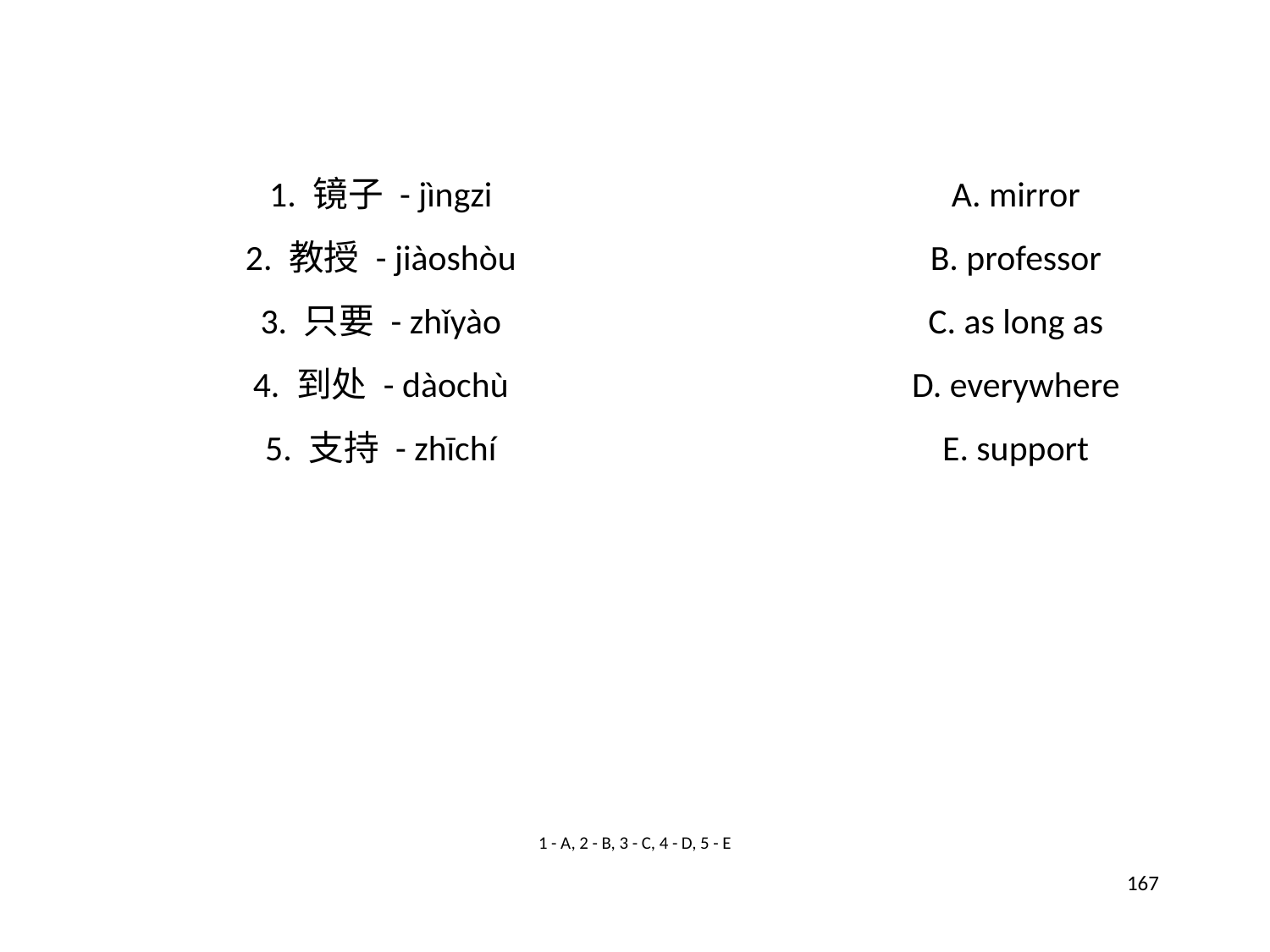

1. 镜子 - jìngzi

A. mirror

2. 教授 - jiàoshòu

B. professor

3. 只要 - zhǐyào

C. as long as

4. 到处 - dàochù

D. everywhere

5. 支持 - zhīchí

E. support
1 - A, 2 - B, 3 - C, 4 - D, 5 - E

167